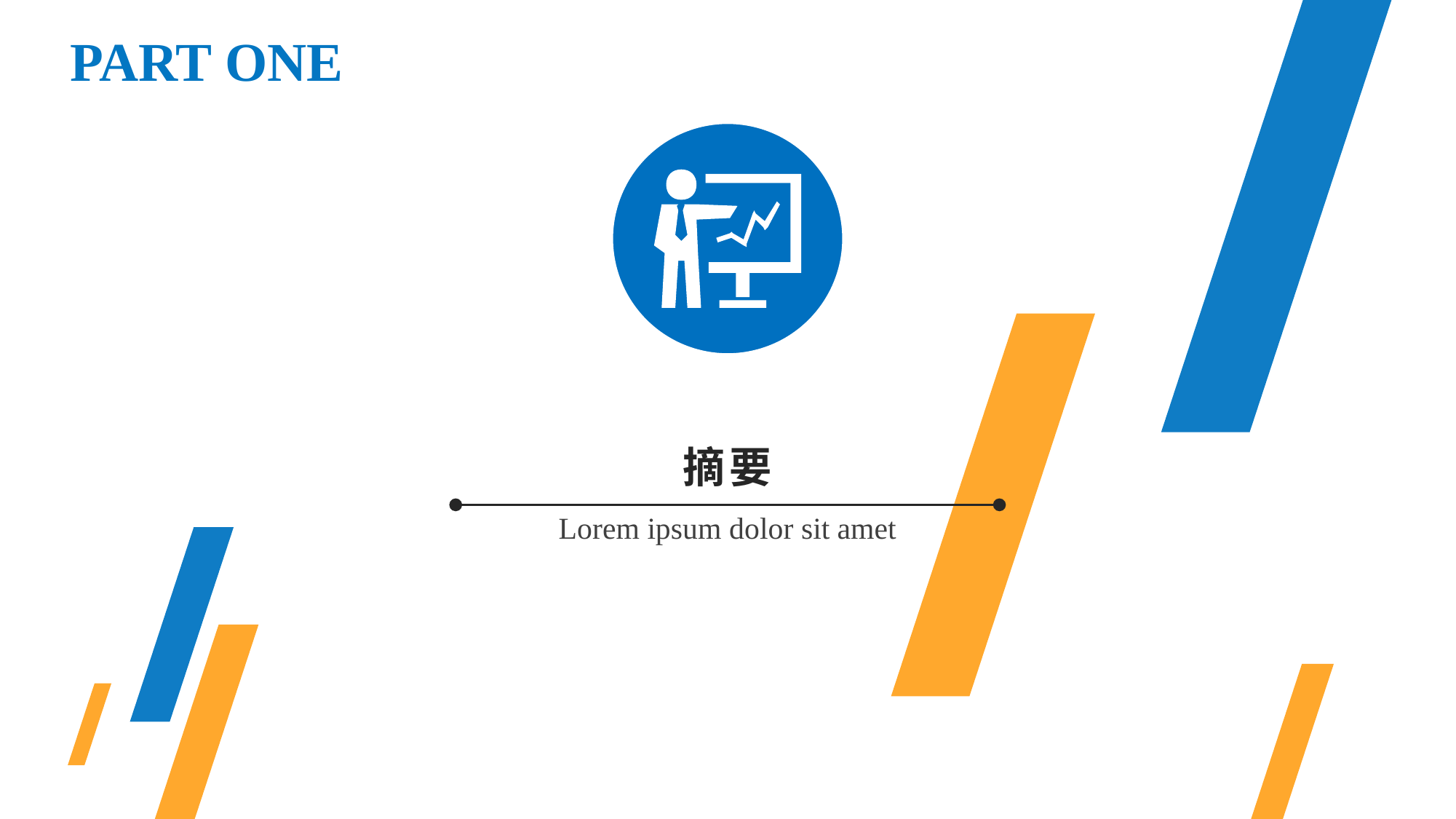

PART ONE

摘要

Lorem ipsum dolor sit amet